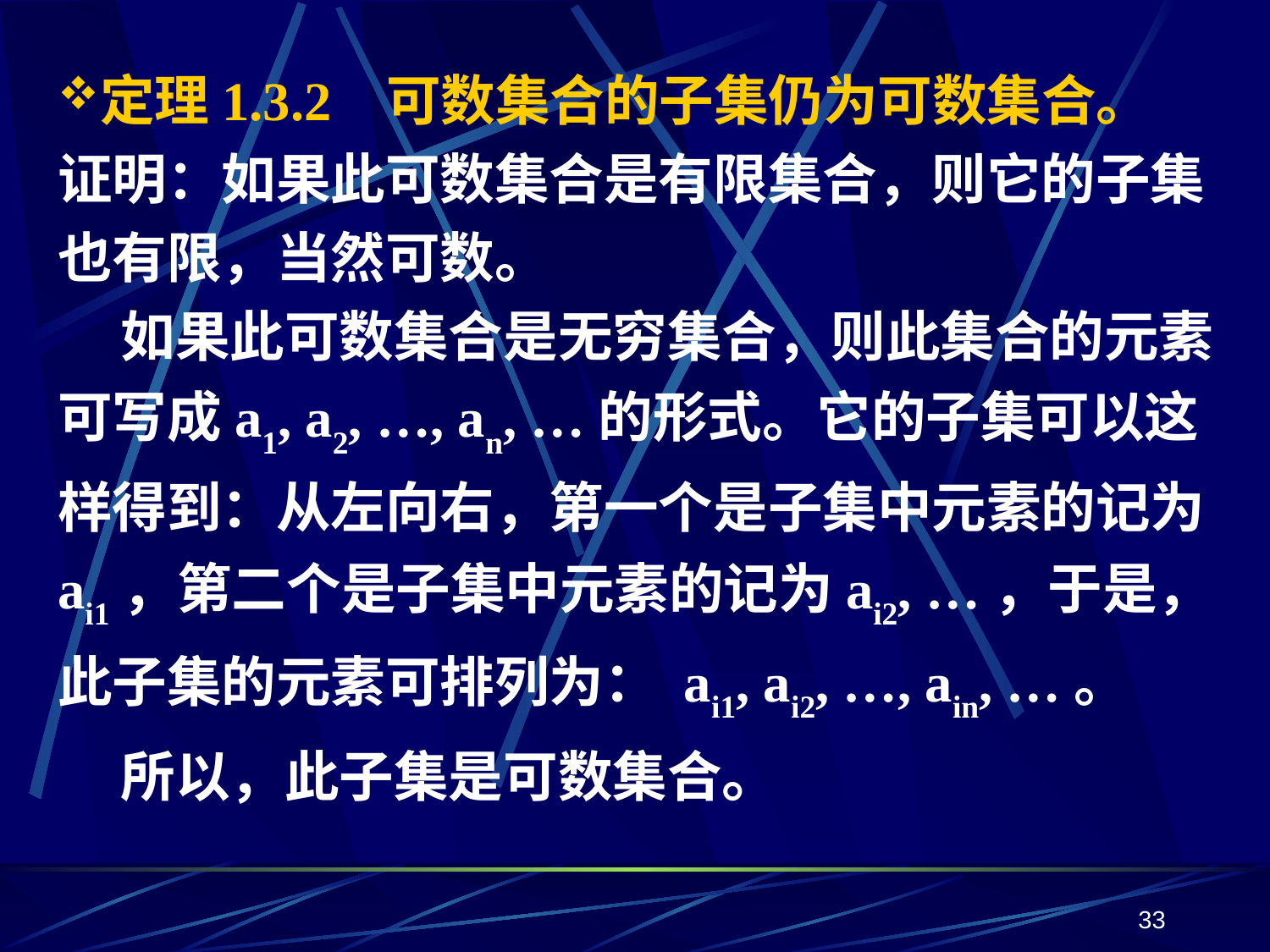

定理1.3.2   可数集合的子集仍为可数集合。
证明：如果此可数集合是有限集合，则它的子集也有限，当然可数。
    如果此可数集合是无穷集合，则此集合的元素可写成a1, a2, …, an, …的形式。它的子集可以这样得到：从左向右，第一个是子集中元素的记为ai1，第二个是子集中元素的记为ai2, …，于是，此子集的元素可排列为： ai1, ai2, …, ain, …。
    所以，此子集是可数集合。
33